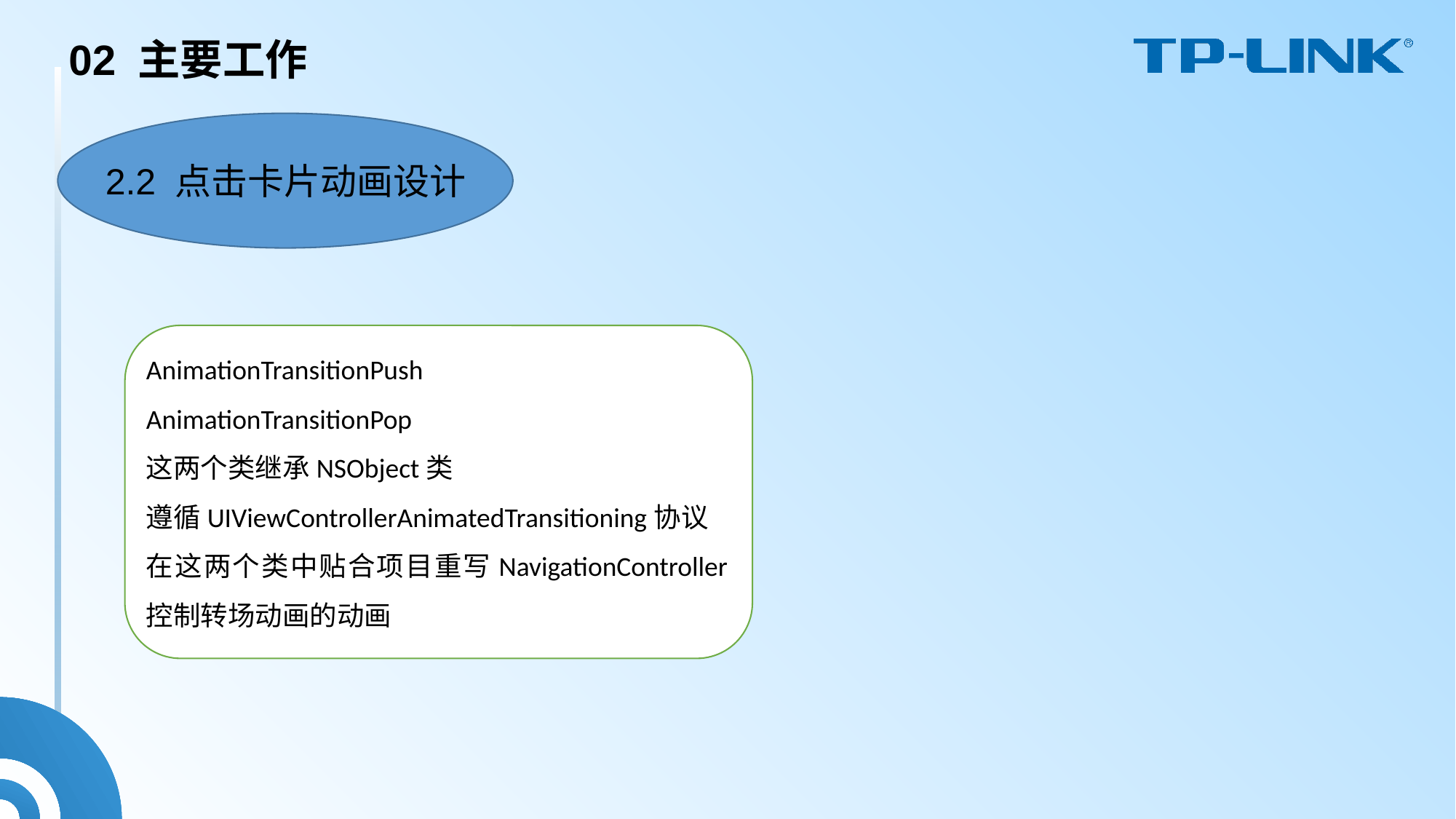

02 主要工作

2.2 点击卡片动画设计

AnimationTransitionPush
AnimationTransitionPop
这两个类继承NSObject类
遵循UIViewControllerAnimatedTransitioning协议
在这两个类中贴合项目重写NavigationController控制转场动画的动画